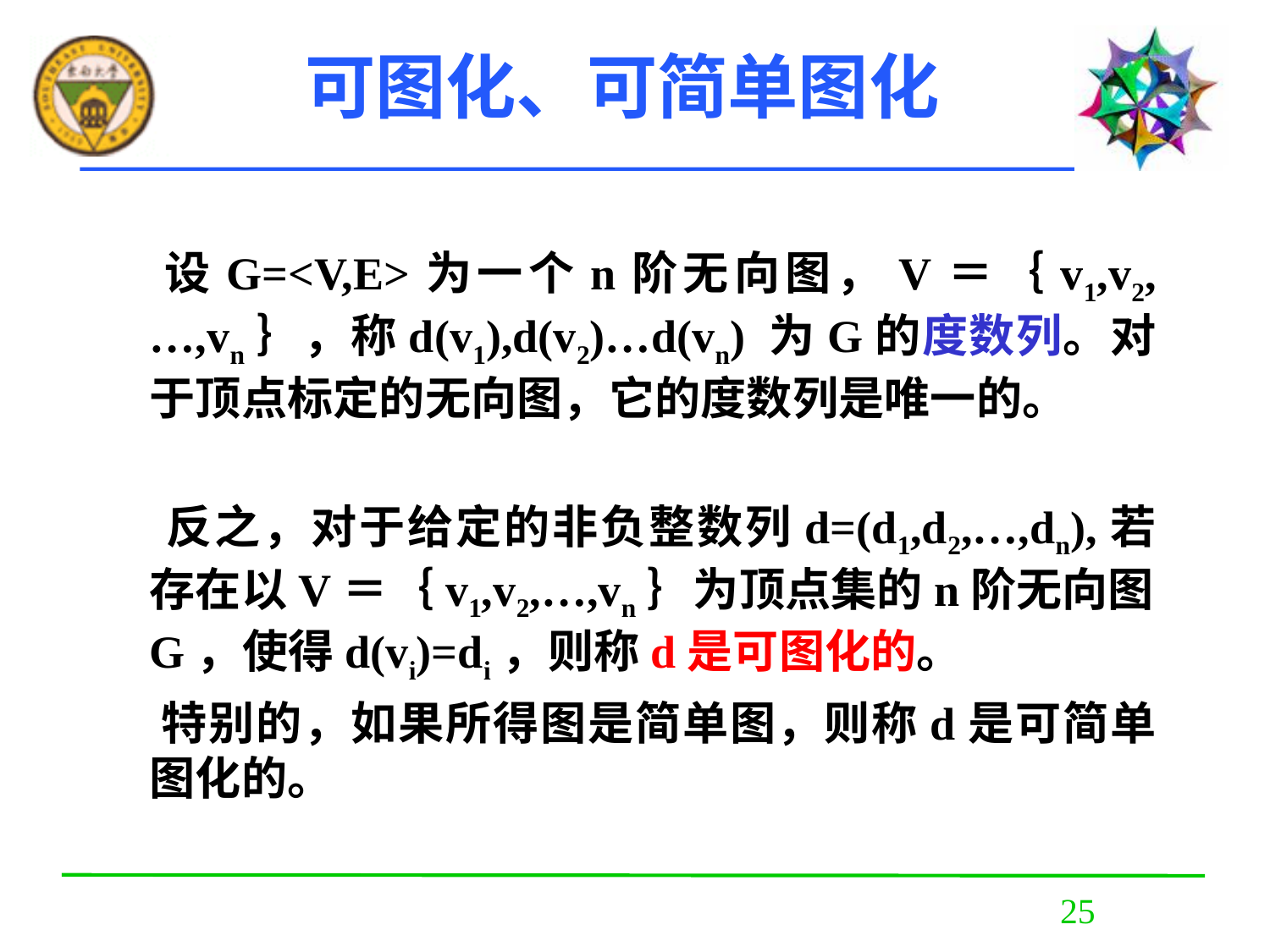

# 可图化、可简单图化
   设G=<V,E>为一个n阶无向图，V＝｛v1,v2,…,vn｝，称d(v1),d(v2)…d(vn) 为G的度数列。对于顶点标定的无向图，它的度数列是唯一的。

    反之，对于给定的非负整数列d=(d1,d2,…,dn),若存在以V＝｛v1,v2,…,vn｝为顶点集的n阶无向图G，使得d(vi)=di，则称d是可图化的。
    特别的，如果所得图是简单图，则称d是可简单图化的。